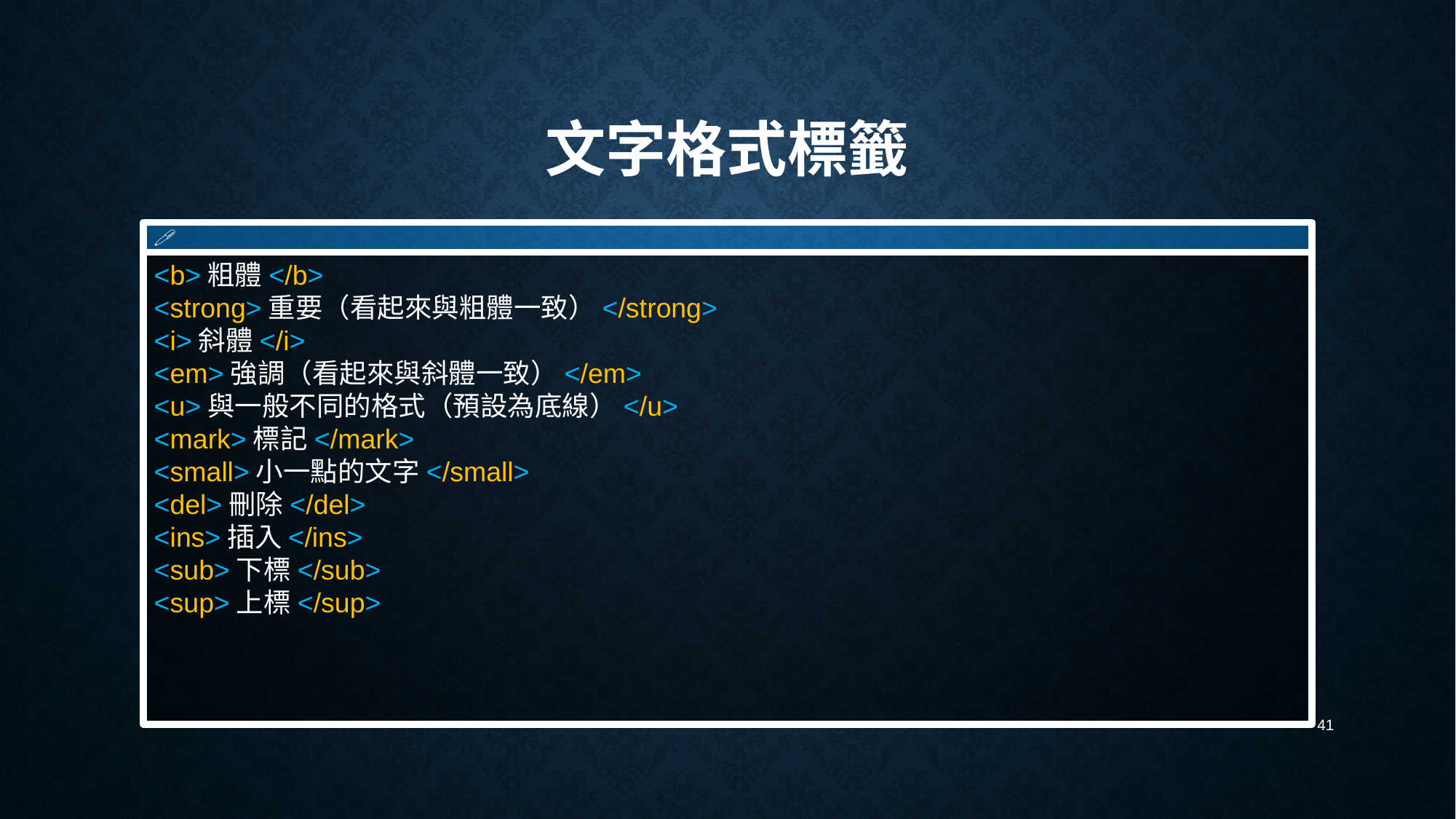

# 文字格式標籤
🖊
<b>粗體</b>
<strong>重要（看起來與粗體一致）</strong>
<i>斜體</i>
<em>強調（看起來與斜體一致）</em>
<u>與一般不同的格式（預設為底線）</u>
<mark>標記</mark>
<small>小一點的文字</small>
<del>刪除</del>
<ins>插入</ins>
<sub>下標</sub>
<sup>上標</sup>

41